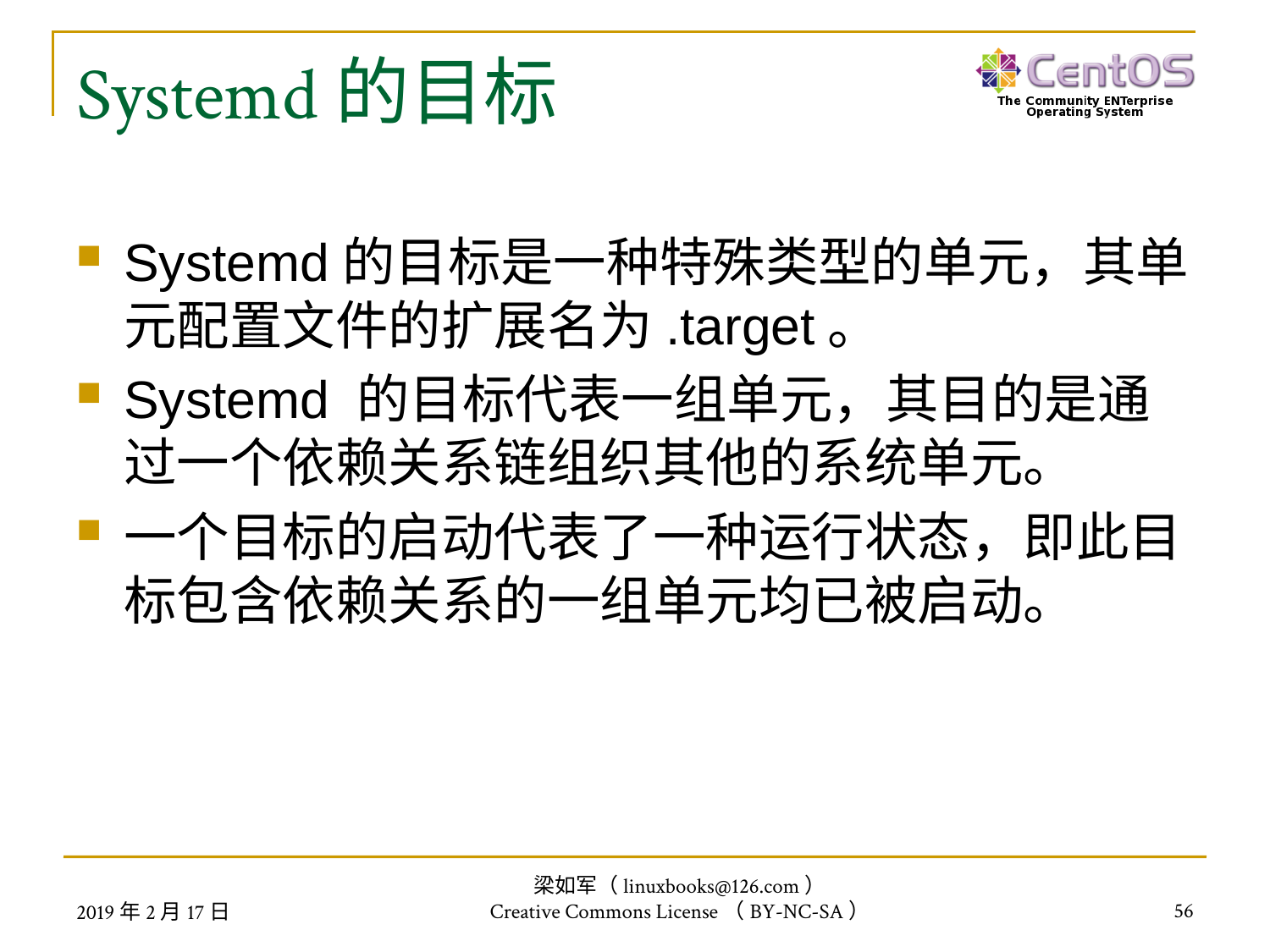

# Systemd的目标
Systemd的目标是一种特殊类型的单元，其单元配置文件的扩展名为.target。
Systemd 的目标代表一组单元，其目的是通过一个依赖关系链组织其他的系统单元。
一个目标的启动代表了一种运行状态，即此目标包含依赖关系的一组单元均已被启动。
梁如军（linuxbooks@126.com）
Creative Commons License（BY-NC-SA）
2019年2月17日
56